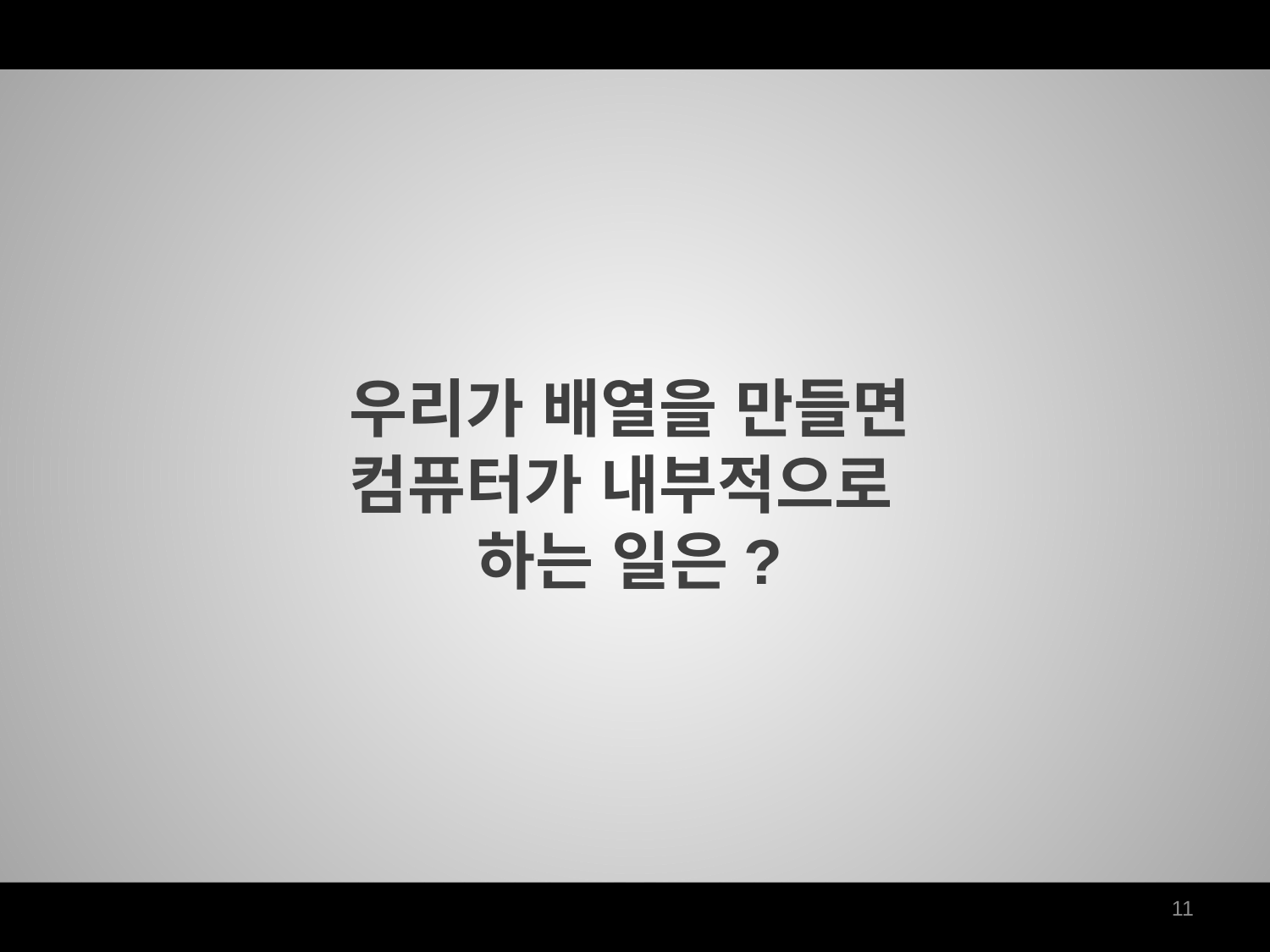

우리가 배열을 만들면
컴퓨터가 내부적으로
하는 일은?
11